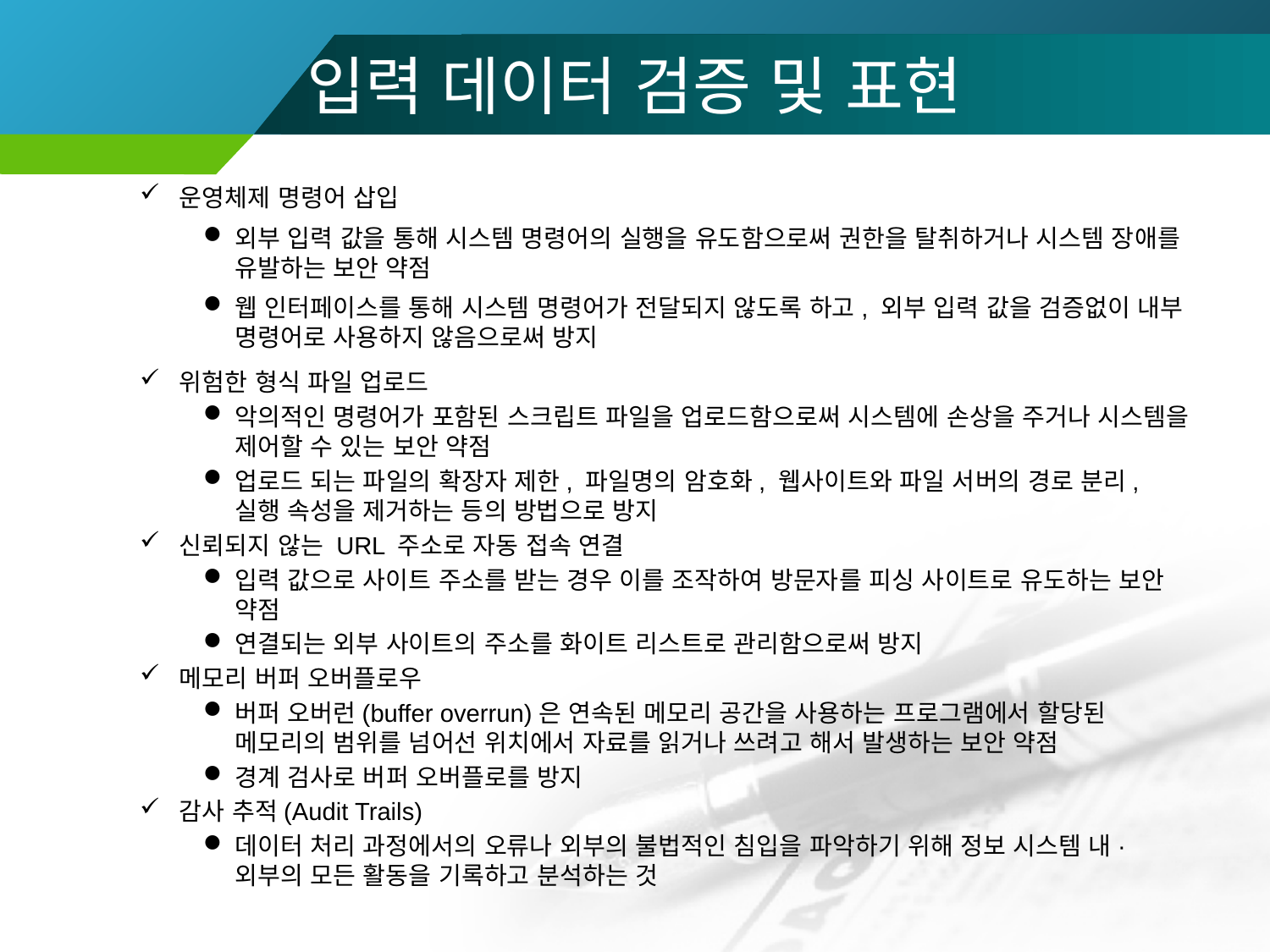

# 입력 데이터 검증 및 표현
운영체제 명령어 삽입
외부 입력 값을 통해 시스템 명령어의 실행을 유도함으로써 권한을 탈취하거나 시스템 장애를 유발하는 보안 약점
웹 인터페이스를 통해 시스템 명령어가 전달되지 않도록 하고, 외부 입력 값을 검증없이 내부 명령어로 사용하지 않음으로써 방지
위험한 형식 파일 업로드
악의적인 명령어가 포함된 스크립트 파일을 업로드함으로써 시스템에 손상을 주거나 시스템을 제어할 수 있는 보안 약점
업로드 되는 파일의 확장자 제한, 파일명의 암호화, 웹사이트와 파일 서버의 경로 분리, 실행 속성을 제거하는 등의 방법으로 방지
신뢰되지 않는 URL 주소로 자동 접속 연결
입력 값으로 사이트 주소를 받는 경우 이를 조작하여 방문자를 피싱 사이트로 유도하는 보안 약점
연결되는 외부 사이트의 주소를 화이트 리스트로 관리함으로써 방지
메모리 버퍼 오버플로우
버퍼 오버런(buffer overrun)은 연속된 메모리 공간을 사용하는 프로그램에서 할당된 메모리의 범위를 넘어선 위치에서 자료를 읽거나 쓰려고 해서 발생하는 보안 약점
경계 검사로 버퍼 오버플로를 방지
감사 추적(Audit Trails)
데이터 처리 과정에서의 오류나 외부의 불법적인 침입을 파악하기 위해 정보 시스템 내·외부의 모든 활동을 기록하고 분석하는 것